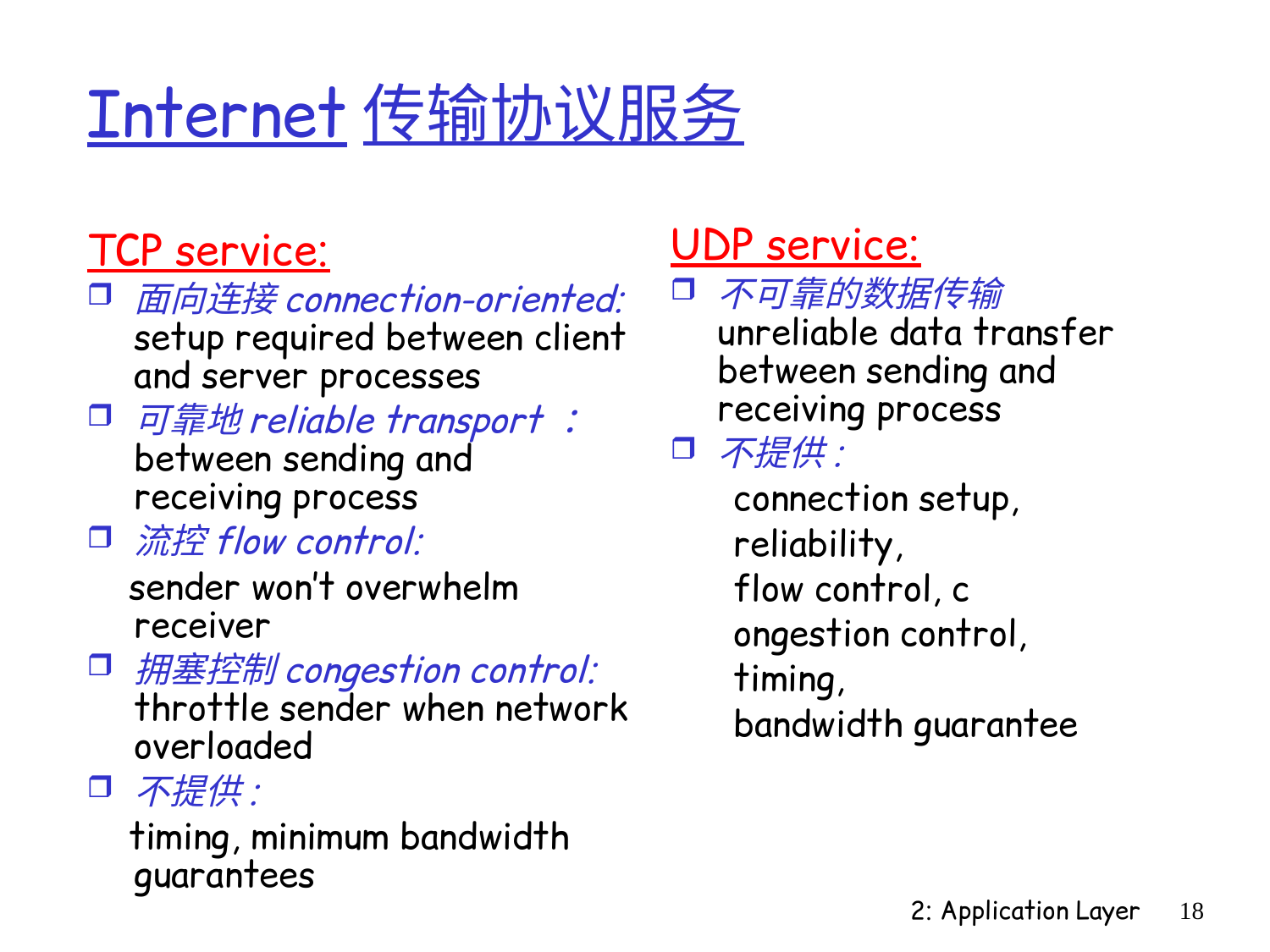

# Internet传输协议服务
UDP service:
不可靠的数据传输unreliable data transfer between sending and receiving process
不提供:
connection setup,
reliability,
flow control, c
ongestion control,
timing,
bandwidth guarantee

TCP service:
面向连接connection-oriented: setup required between client and server processes
可靠地reliable transport ：between sending and receiving process
流控flow control:
    sender won’t overwhelm receiver
拥塞控制congestion control: throttle sender when network overloaded
不提供:
    timing, minimum bandwidth guarantees
2: Application Layer
18